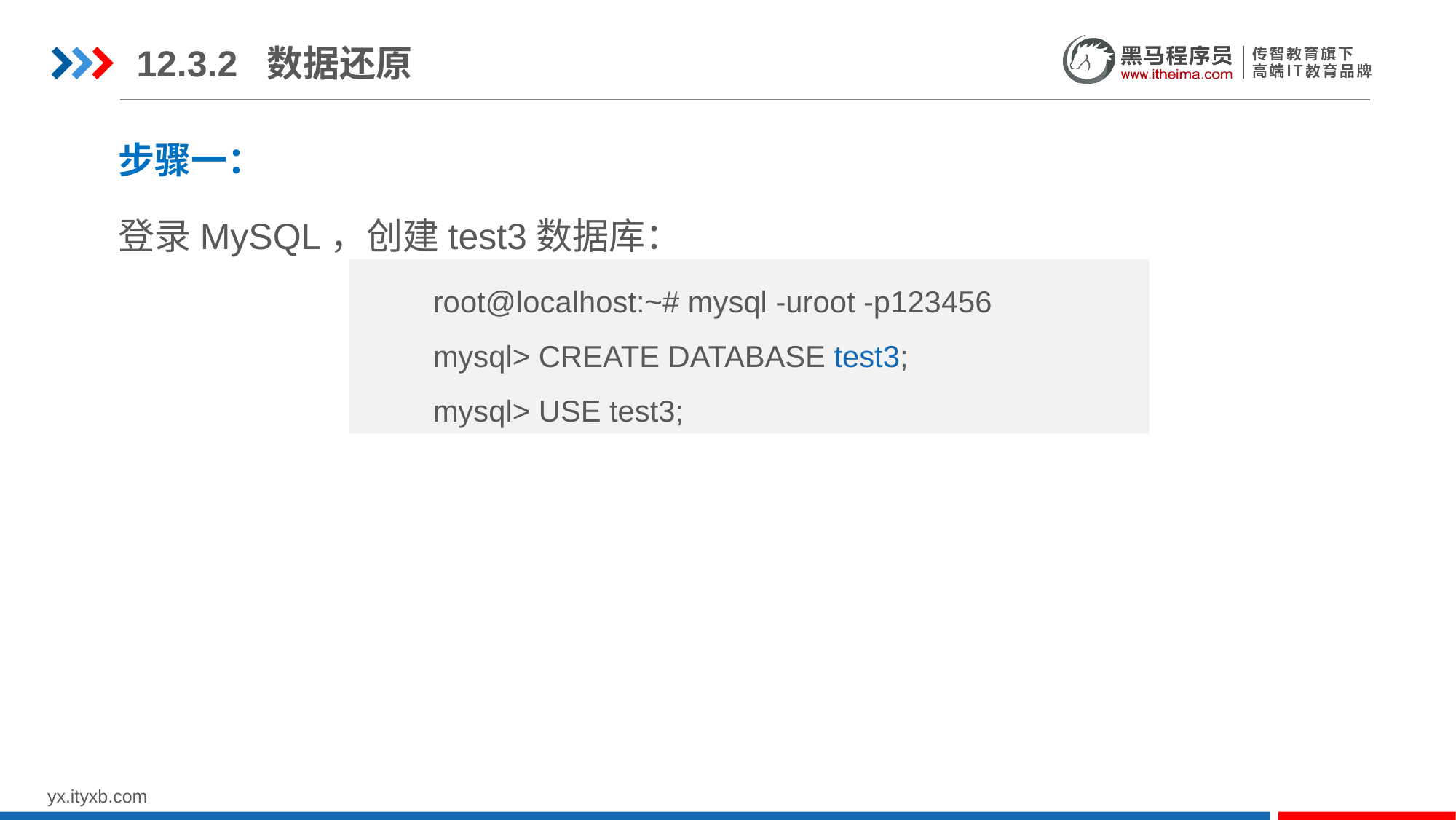

12.3.2  数据还原
步骤一：
登录MySQL，创建test3数据库：
root@localhost:~# mysql -uroot -p123456
mysql> CREATE DATABASE test3;
mysql> USE test3;